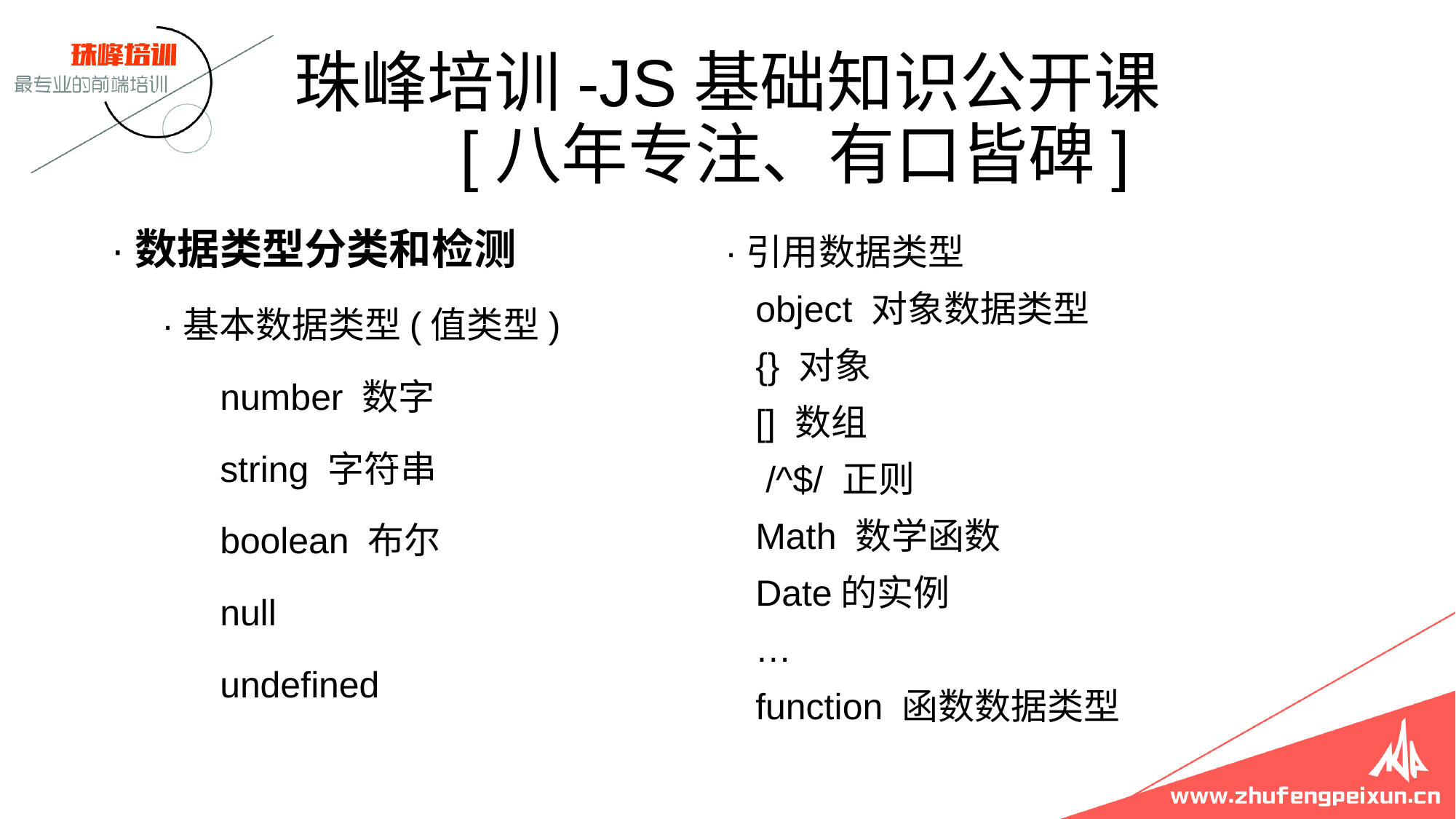

# 珠峰培训-JS基础知识公开课 [八年专注、有口皆碑]
·数据类型分类和检测
     ·基本数据类型(值类型)
	number 数字
	string 字符串
	boolean 布尔
	null
	undefined

·引用数据类型
   object 对象数据类型
   {} 对象
   [] 数组
    /^$/ 正则
   Math 数学函数
   Date的实例
   …
   function 函数数据类型